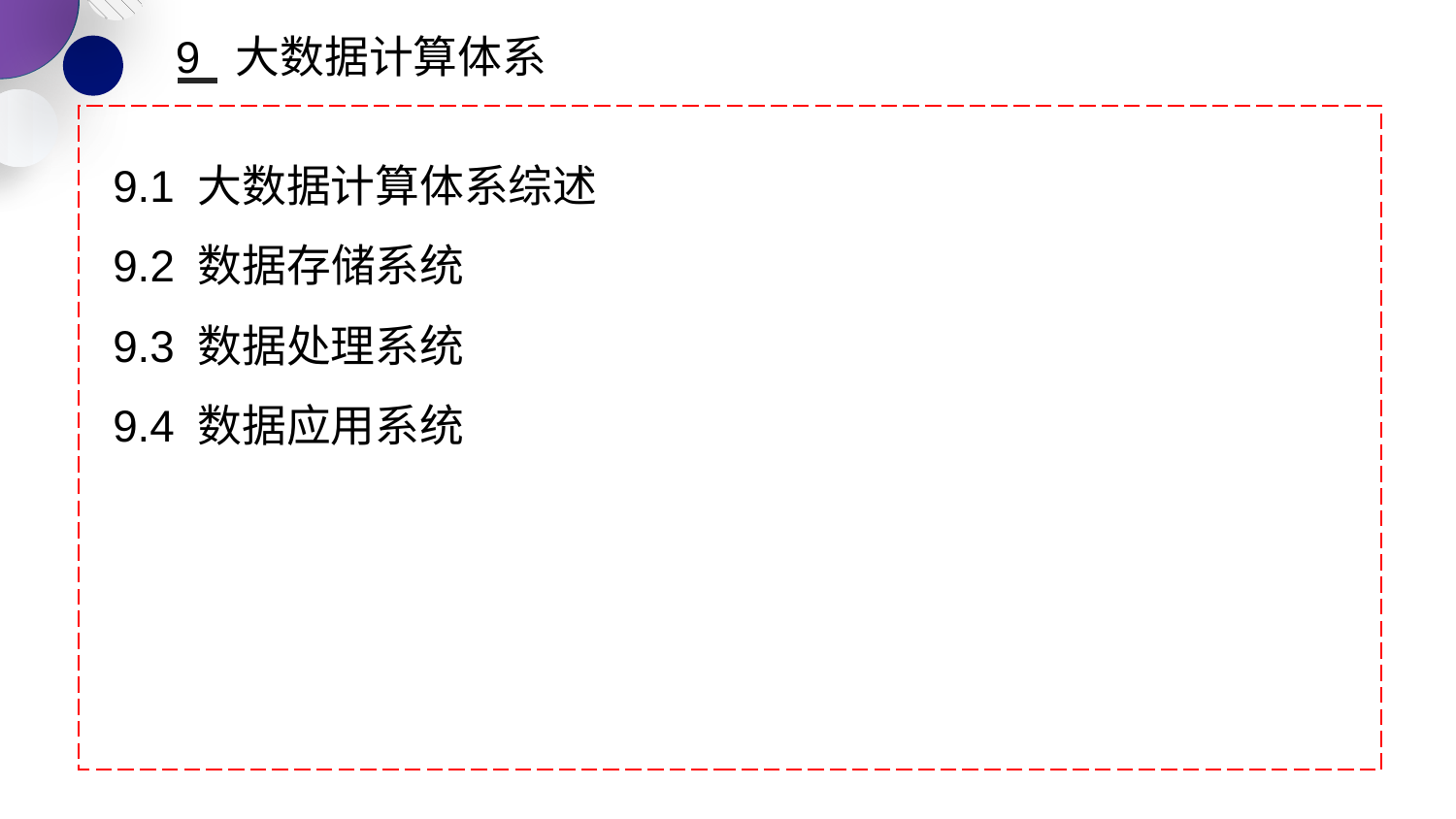

9  大数据计算体系

9.1 大数据计算体系综述
9.2 数据存储系统
9.3 数据处理系统
9.4 数据应用系统